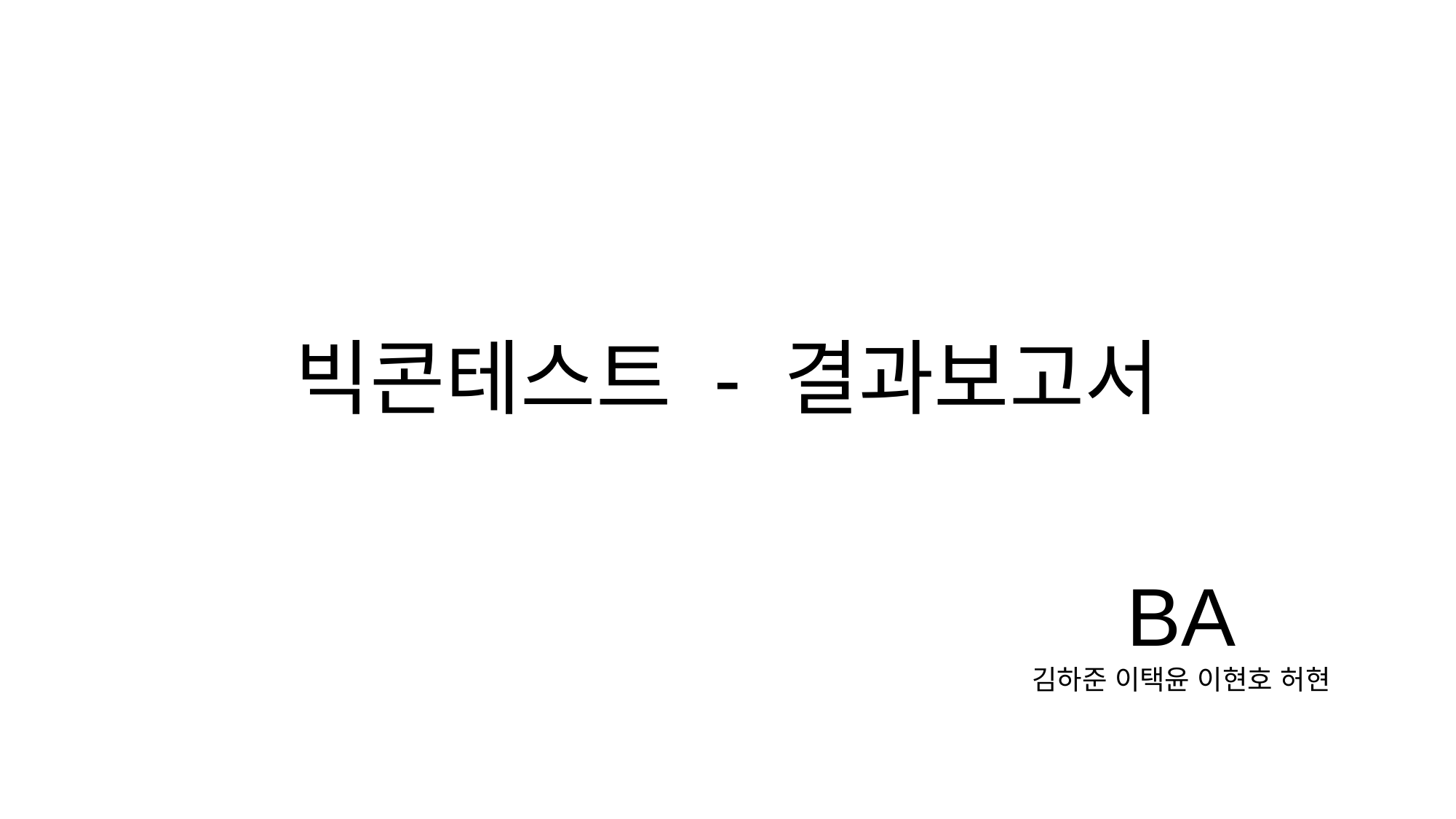

빅콘테스트 - 결과보고서
BA
김하준 이택윤 이현호 허현